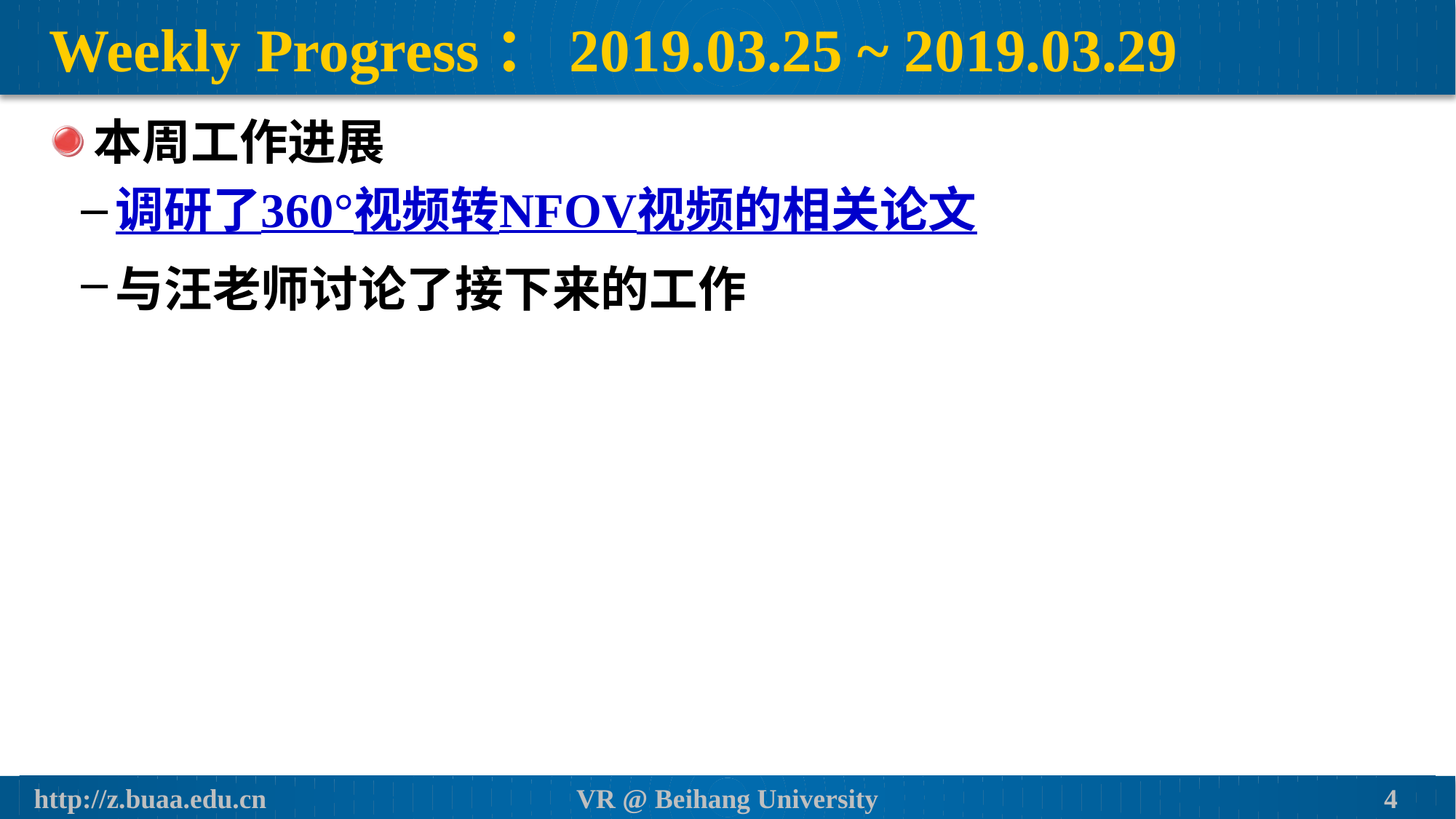

# Weekly Progress：2019.03.25 ~ 2019.03.29
本周工作进展
调研了360°视频转NFOV视频的相关论文
与汪老师讨论了接下来的工作